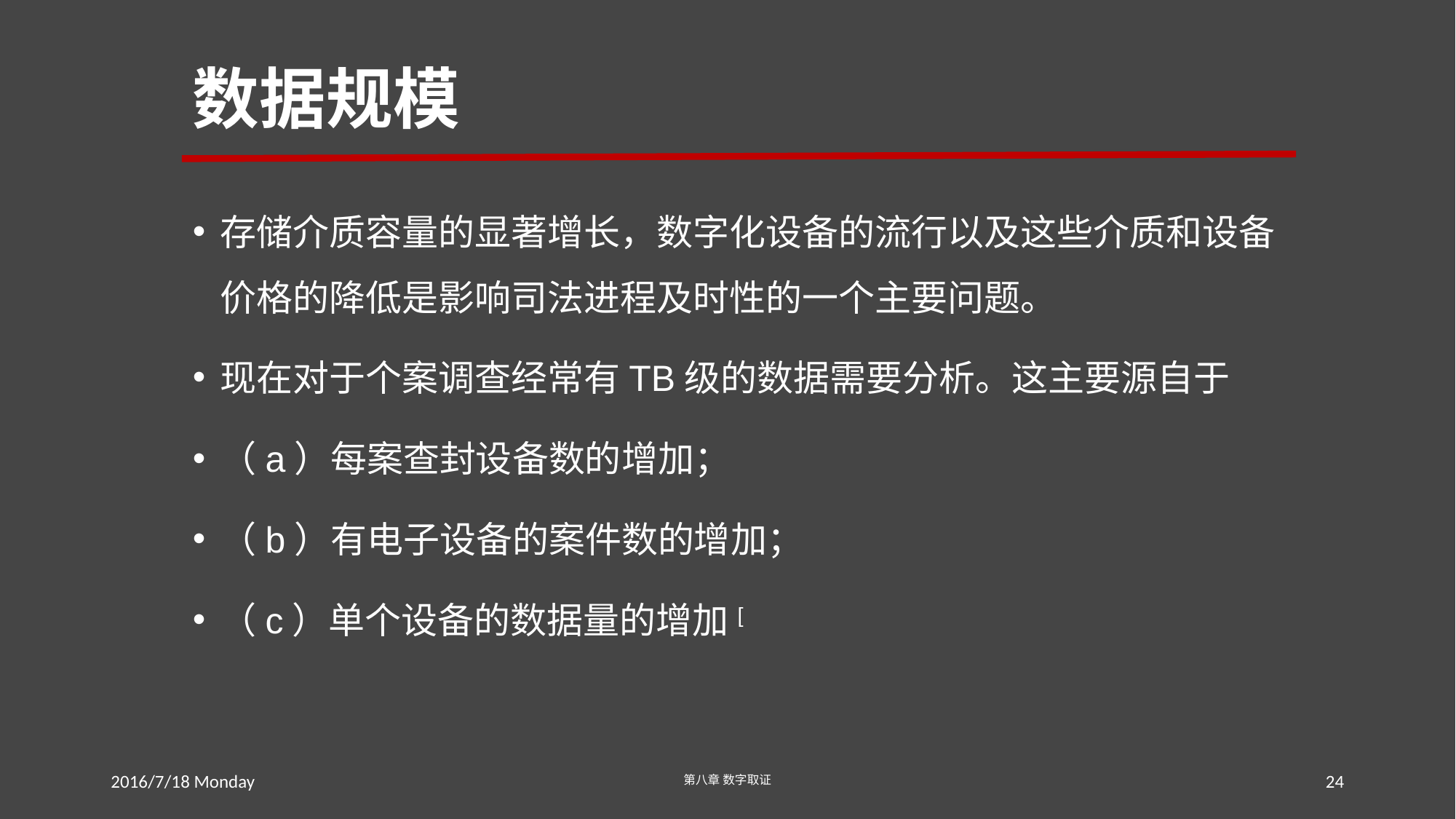

# 数据规模
存储介质容量的显著增长，数字化设备的流行以及这些介质和设备价格的降低是影响司法进程及时性的一个主要问题。
现在对于个案调查经常有TB级的数据需要分析。这主要源自于
（a）每案查封设备数的增加；
（b）有电子设备的案件数的增加；
（c）单个设备的数据量的增加[
2016/7/18 Monday
第八章 数字取证
24